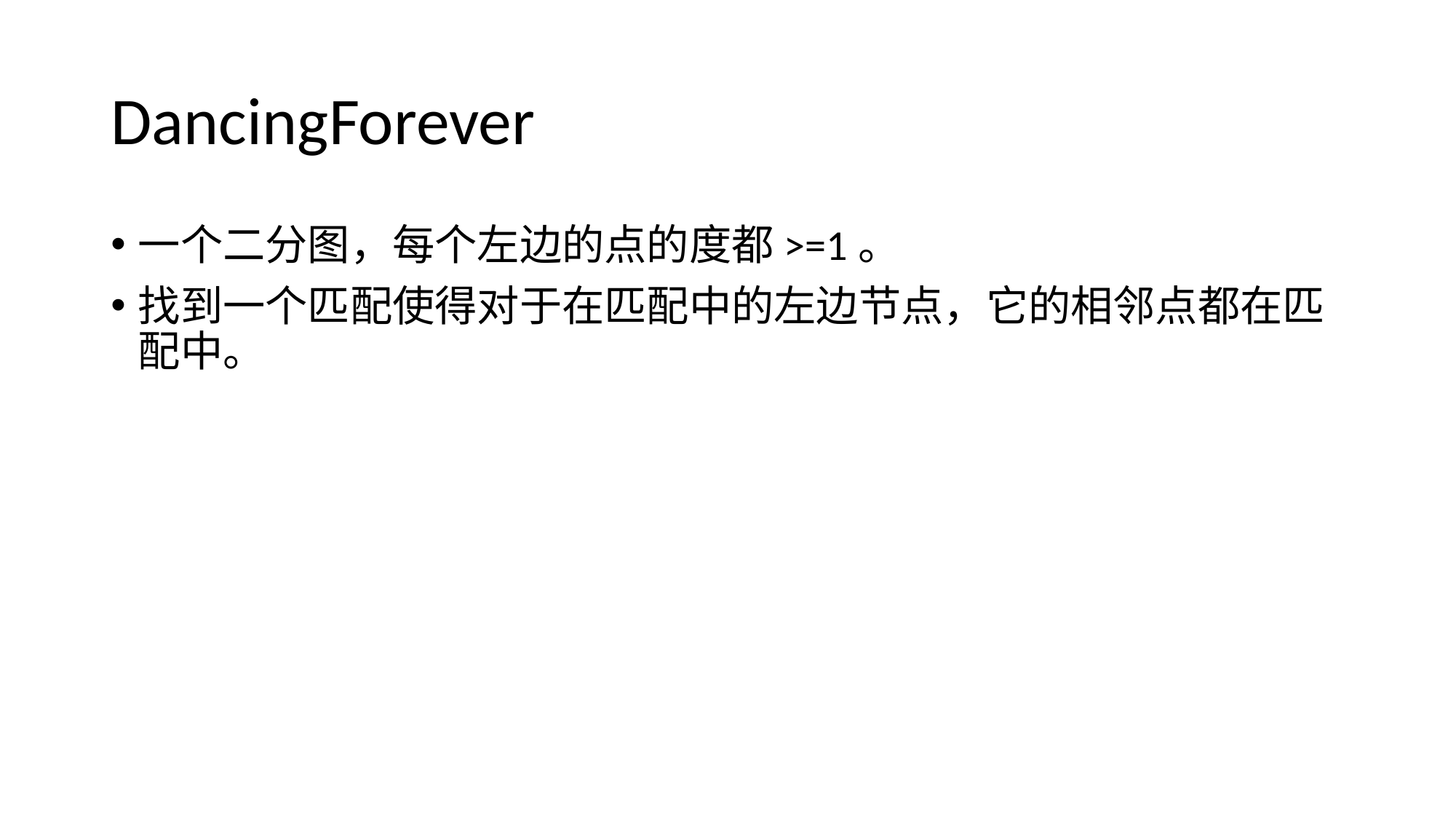

# DancingForever
一个二分图，每个左边的点的度都>=1。
找到一个匹配使得对于在匹配中的左边节点，它的相邻点都在匹配中。